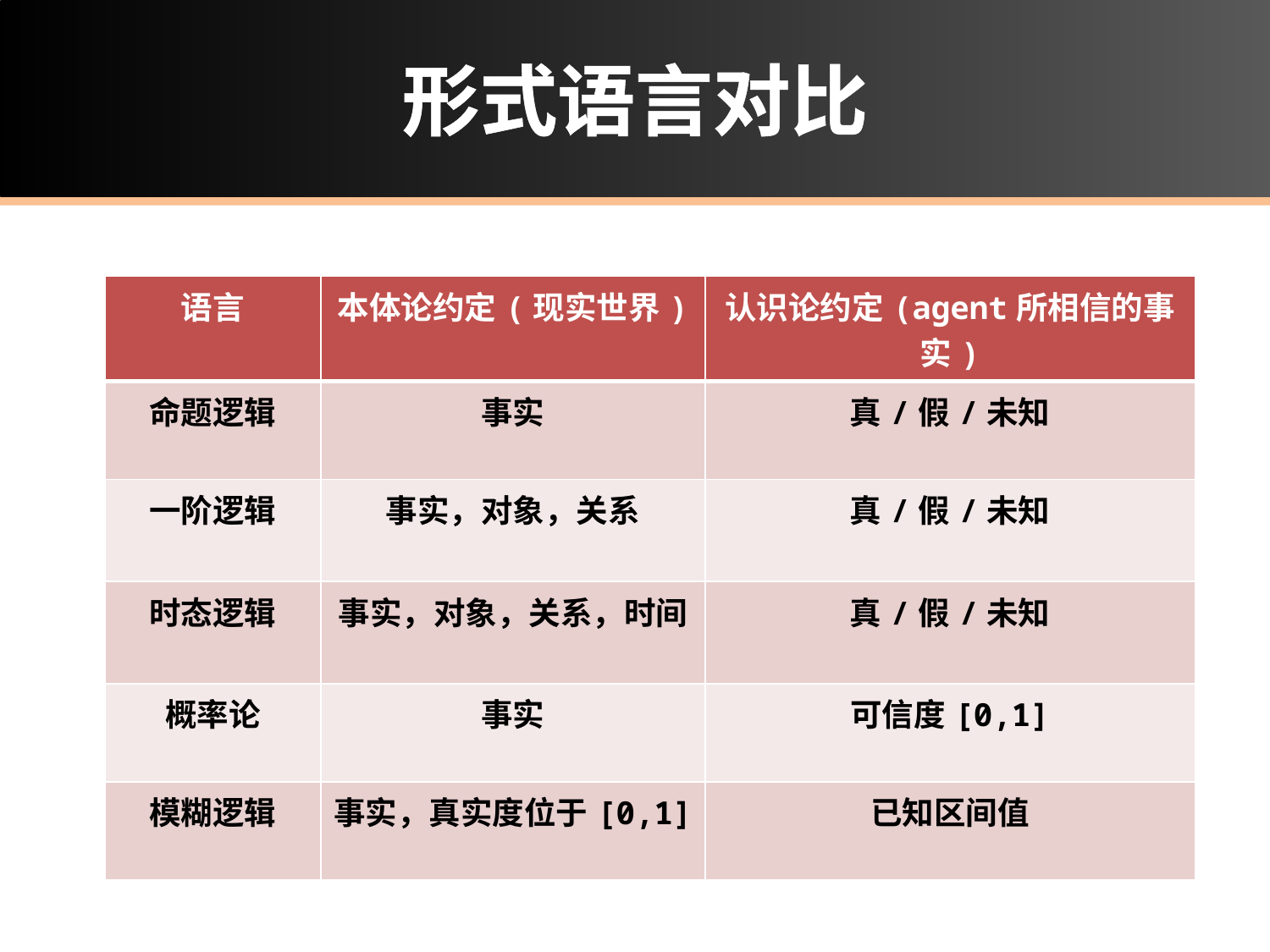

# 形式语言对比
| 语言 | 本体论约定(现实世界) | 认识论约定(agent所相信的事实) |
| --- | --- | --- |
| 命题逻辑 | 事实 | 真/假/未知 |
| 一阶逻辑 | 事实，对象，关系 | 真/假/未知 |
| 时态逻辑 | 事实，对象，关系，时间 | 真/假/未知 |
| 概率论 | 事实 | 可信度[0,1] |
| 模糊逻辑 | 事实，真实度位于[0,1] | 已知区间值 |